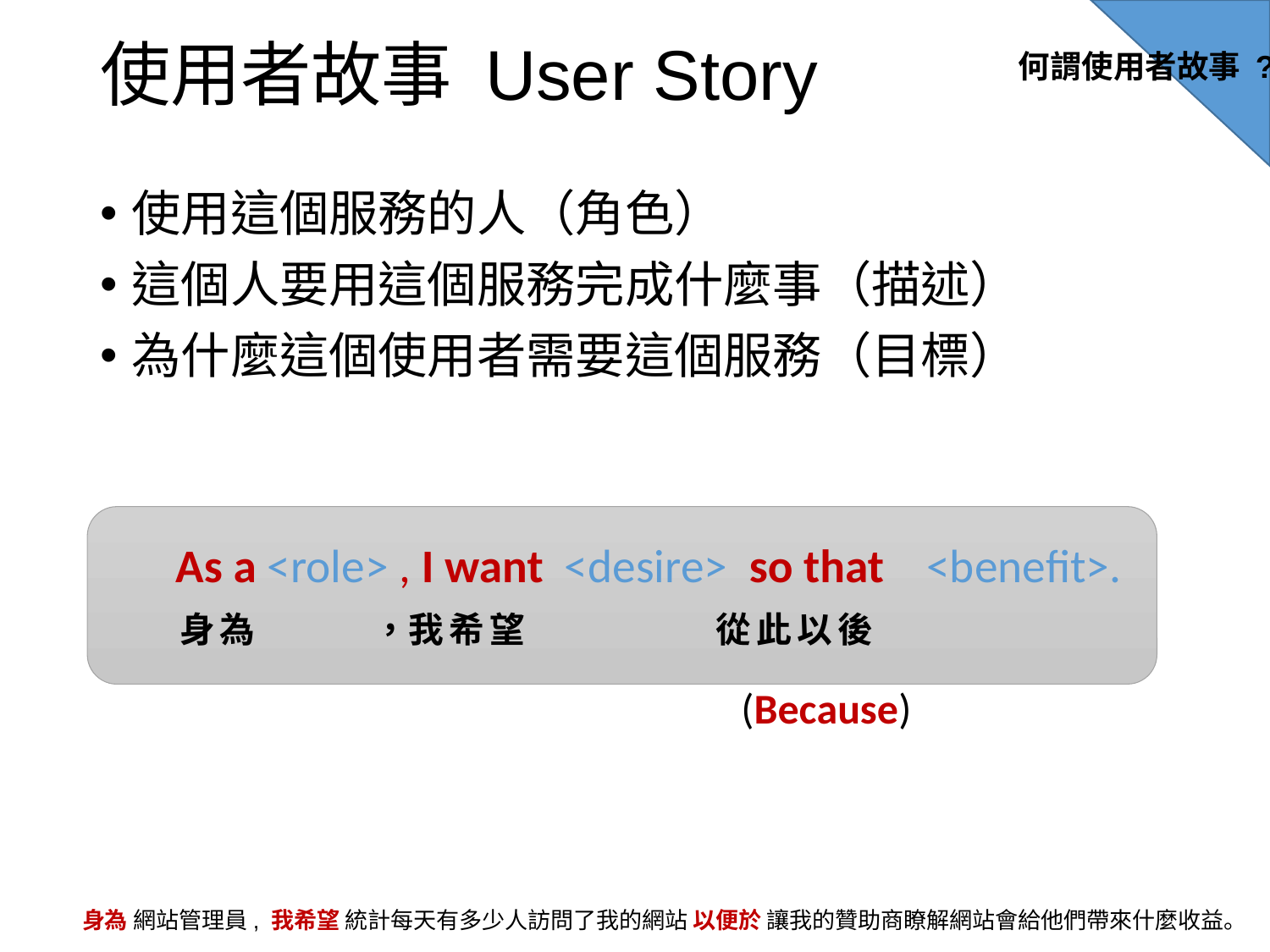

# 使用者故事 User Story

何謂使用者故事 ?
使用這個服務的人（角色）
這個人要用這個服務完成什麼事（描述）
為什麼這個使用者需要這個服務（目標）

As a <role> , I want  <desire>  so that    <benefit>.
身為              ，我希望                       從此以後
(Because)
身為 網站管理員, 我希望 統計每天有多少人訪問了我的網站 以便於 讓我的贊助商瞭解網站會給他們帶來什麼收益。